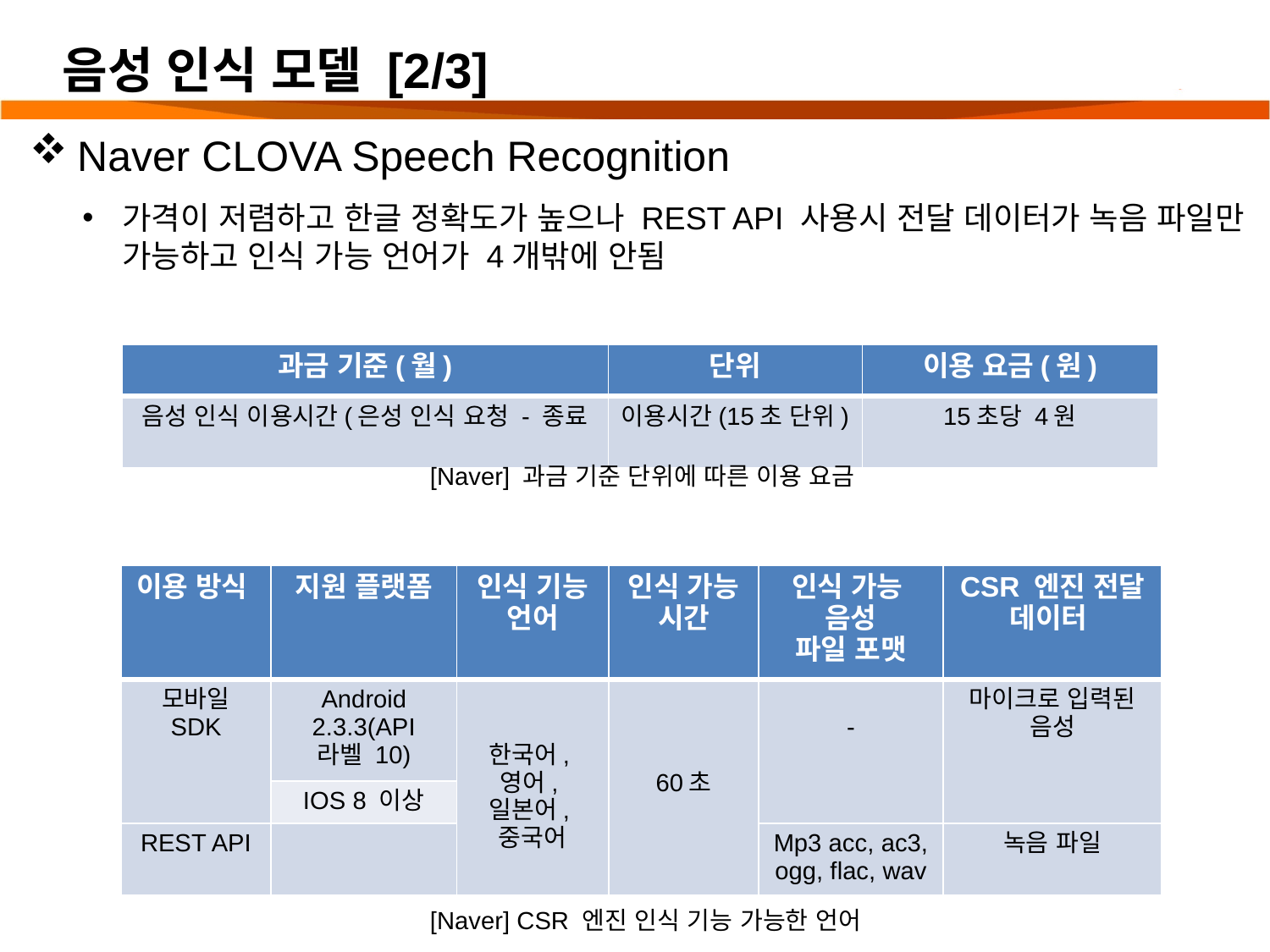

# 음성 인식 모델 [2/3]
Naver CLOVA Speech Recognition
가격이 저렴하고 한글 정확도가 높으나 REST API 사용시 전달 데이터가 녹음 파일만 가능하고 인식 가능 언어가 4개밖에 안됨
| 과금 기준(월) | 단위 | 이용 요금(원) |
| --- | --- | --- |
| 음성 인식 이용시간(은성 인식 요청 - 종료 | 이용시간(15초 단위) | 15초당 4원 |
[Naver] 과금 기준 단위에 따른 이용 요금
| 이용 방식 | 지원 플랫폼 | 인식 기능 언어 | 인식 가능 시간 | 인식 가능 음성 파일 포맷 | CSR 엔진 전달 데이터 |
| --- | --- | --- | --- | --- | --- |
| 모바일 SDK | Android 2.3.3(API 라벨 10) | 한국어, 영어, 일본어, 중국어 | 60초 | - | 마이크로 입력된 음성 |
|  | IOS 8 이상 |  |  |  |  |
| REST API |  |  |  | Mp3 acc, ac3, ogg, flac, wav | 녹음 파일 |
[Naver] CSR 엔진 인식 기능 가능한 언어